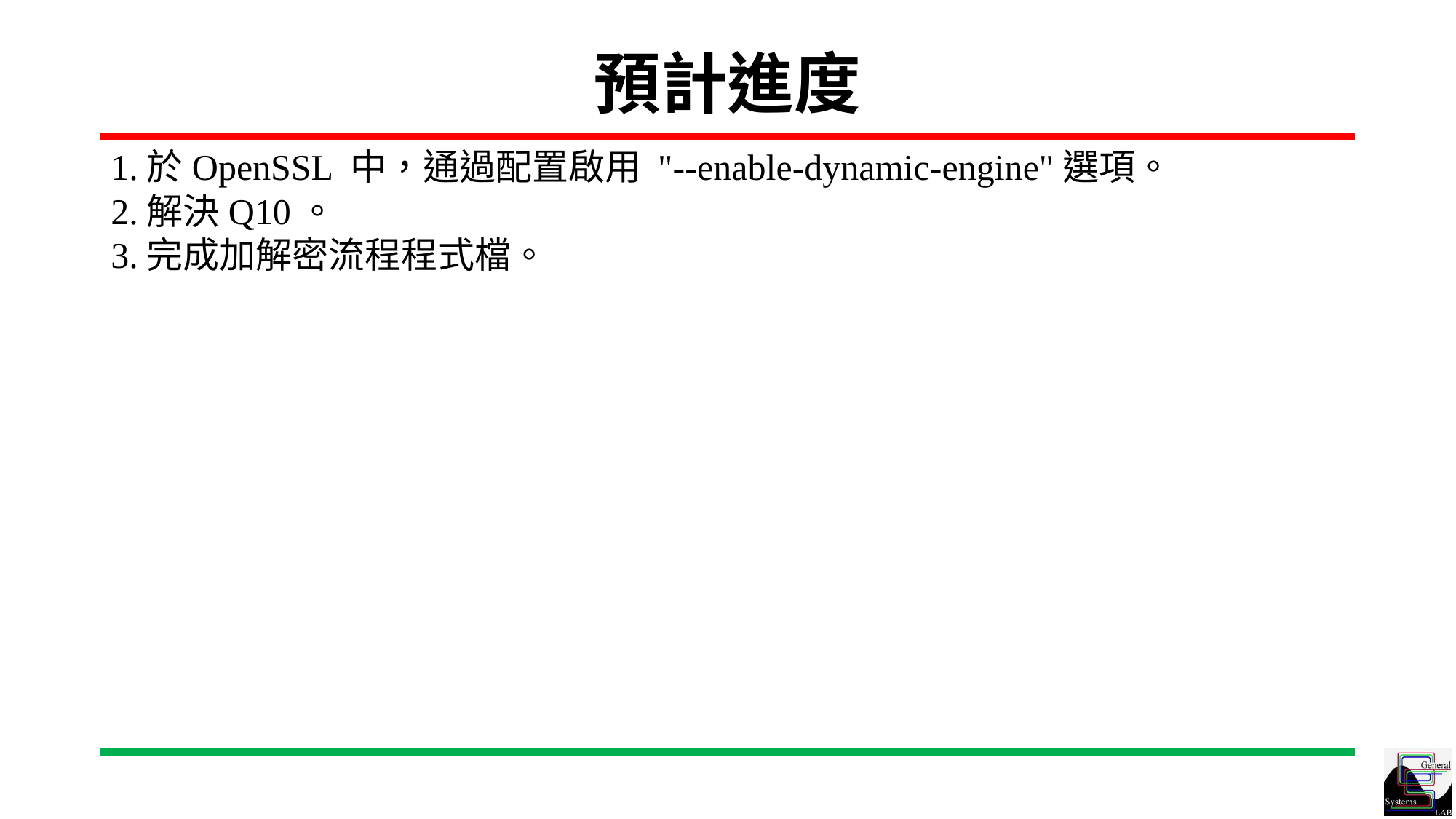

# 預計進度

1.於OpenSSL 中，通過配置啟用 "--enable-dynamic-engine"選項。
2.解決Q10。
3.完成加解密流程程式檔。